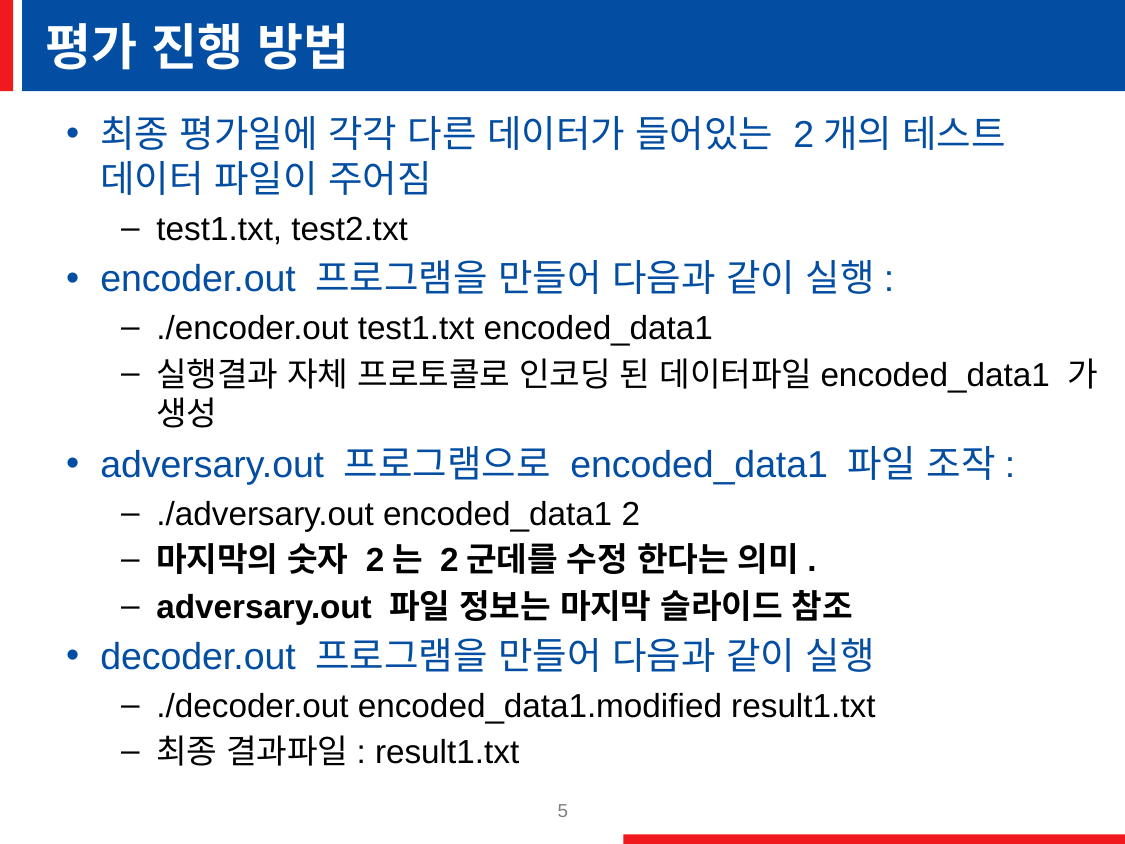

# 평가 진행 방법
최종 평가일에 각각 다른 데이터가 들어있는 2개의 테스트 데이터 파일이 주어짐
test1.txt, test2.txt
encoder.out 프로그램을 만들어 다음과 같이 실행:
./encoder.out test1.txt encoded_data1
실행결과 자체 프로토콜로 인코딩 된 데이터파일encoded_data1 가 생성
adversary.out 프로그램으로 encoded_data1 파일 조작:
./adversary.out encoded_data1 2
마지막의 숫자 2는 2군데를 수정 한다는 의미.
adversary.out 파일 정보는 마지막 슬라이드 참조
decoder.out 프로그램을 만들어 다음과 같이 실행
./decoder.out encoded_data1.modified result1.txt
최종 결과파일: result1.txt